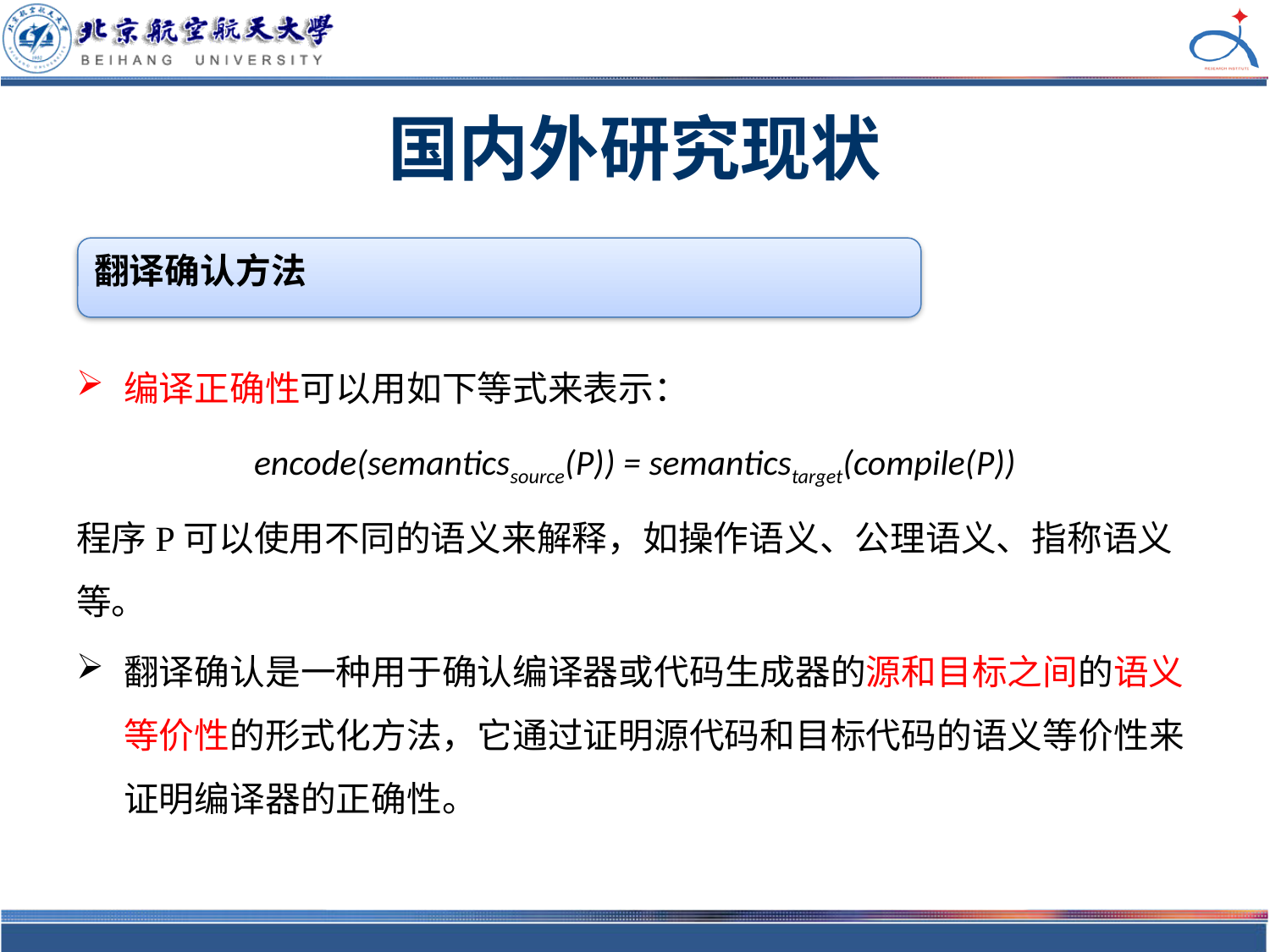

# 国内外研究现状

编译正确性可以用如下等式来表示：
encode(semanticssource(P)) = semanticstarget(compile(P))
程序P可以使用不同的语义来解释，如操作语义、公理语义、指称语义等。
翻译确认是一种用于确认编译器或代码生成器的源和目标之间的语义等价性的形式化方法，它通过证明源代码和目标代码的语义等价性来证明编译器的正确性。
翻译确认方法